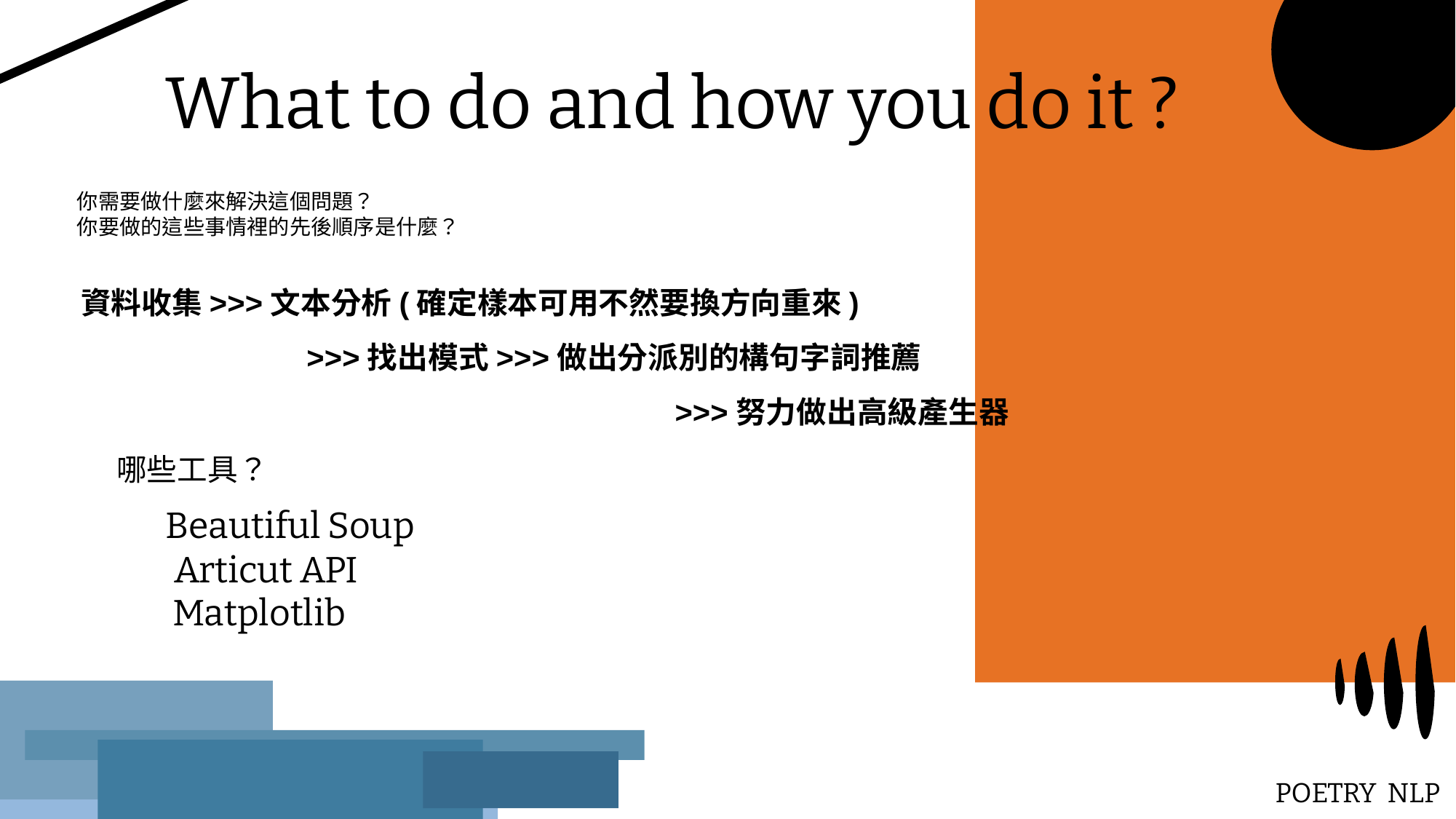

What to do and how you do it ?
你需要做什麼來解決這個問題？
你要做的這些事情裡的先後順序是什麼？

資料收集>>>文本分析(確定樣本可用不然要換方向重來)
                           >>>找出模式>>>做出分派別的構句字詞推薦
                                                                       >>>努力做出高級產生器
哪些工具？
Beautiful Soup
Articut API
Matplotlib

POETRY  NLP